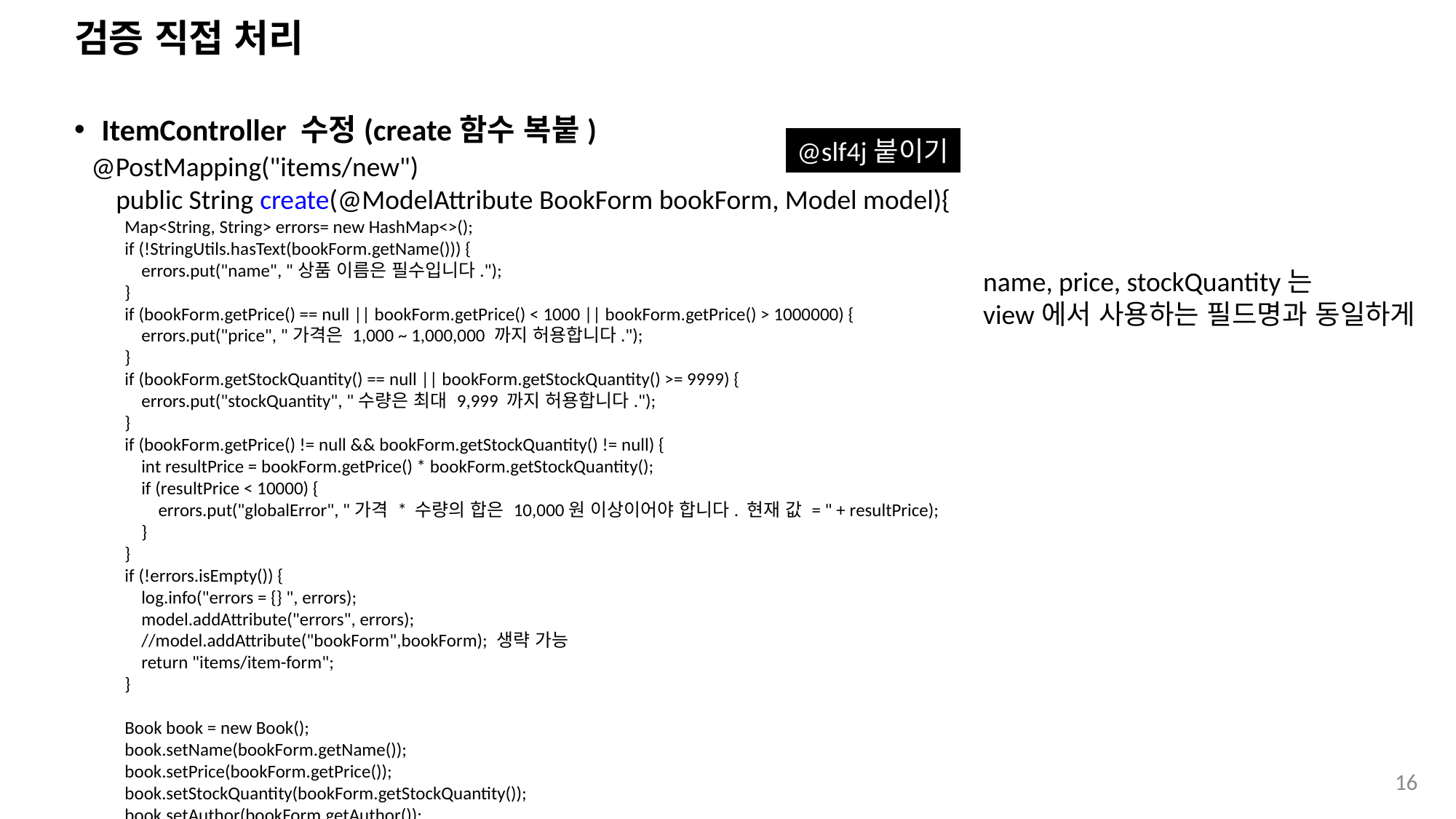

# 검증 직접 처리
ItemController 수정(create함수 복붙)

@slf4j붙이기
@PostMapping("items/new")
    public String create(@ModelAttribute BookForm bookForm, Model model){
        Map<String, String> errors= new HashMap<>();
        if (!StringUtils.hasText(bookForm.getName())) {
            errors.put("name", "상품 이름은 필수입니다.");
        }
        if (bookForm.getPrice() == null || bookForm.getPrice() < 1000 || bookForm.getPrice() > 1000000) {
            errors.put("price", "가격은 1,000 ~ 1,000,000 까지 허용합니다.");
        }
        if (bookForm.getStockQuantity() == null || bookForm.getStockQuantity() >= 9999) {
            errors.put("stockQuantity", "수량은 최대 9,999 까지 허용합니다.");
        }
        if (bookForm.getPrice() != null && bookForm.getStockQuantity() != null) {
            int resultPrice = bookForm.getPrice() * bookForm.getStockQuantity();
            if (resultPrice < 10000) {
                errors.put("globalError", "가격 * 수량의 합은 10,000원 이상이어야 합니다. 현재 값 = " + resultPrice);
            }
        }
        if (!errors.isEmpty()) {
            log.info("errors = {} ", errors);
            model.addAttribute("errors", errors);
            //model.addAttribute("bookForm",bookForm); 생략 가능
            return "items/item-form";
        }

        Book book = new Book();
        book.setName(bookForm.getName());
        book.setPrice(bookForm.getPrice());
        book.setStockQuantity(bookForm.getStockQuantity());
        book.setAuthor(bookForm.getAuthor());
        book.setIsbn(bookForm.getIsbn());
        itemService.saveItem(book);
        return "redirect:/";
    }
name, price, stockQuantity는
view에서 사용하는 필드명과 동일하게
16